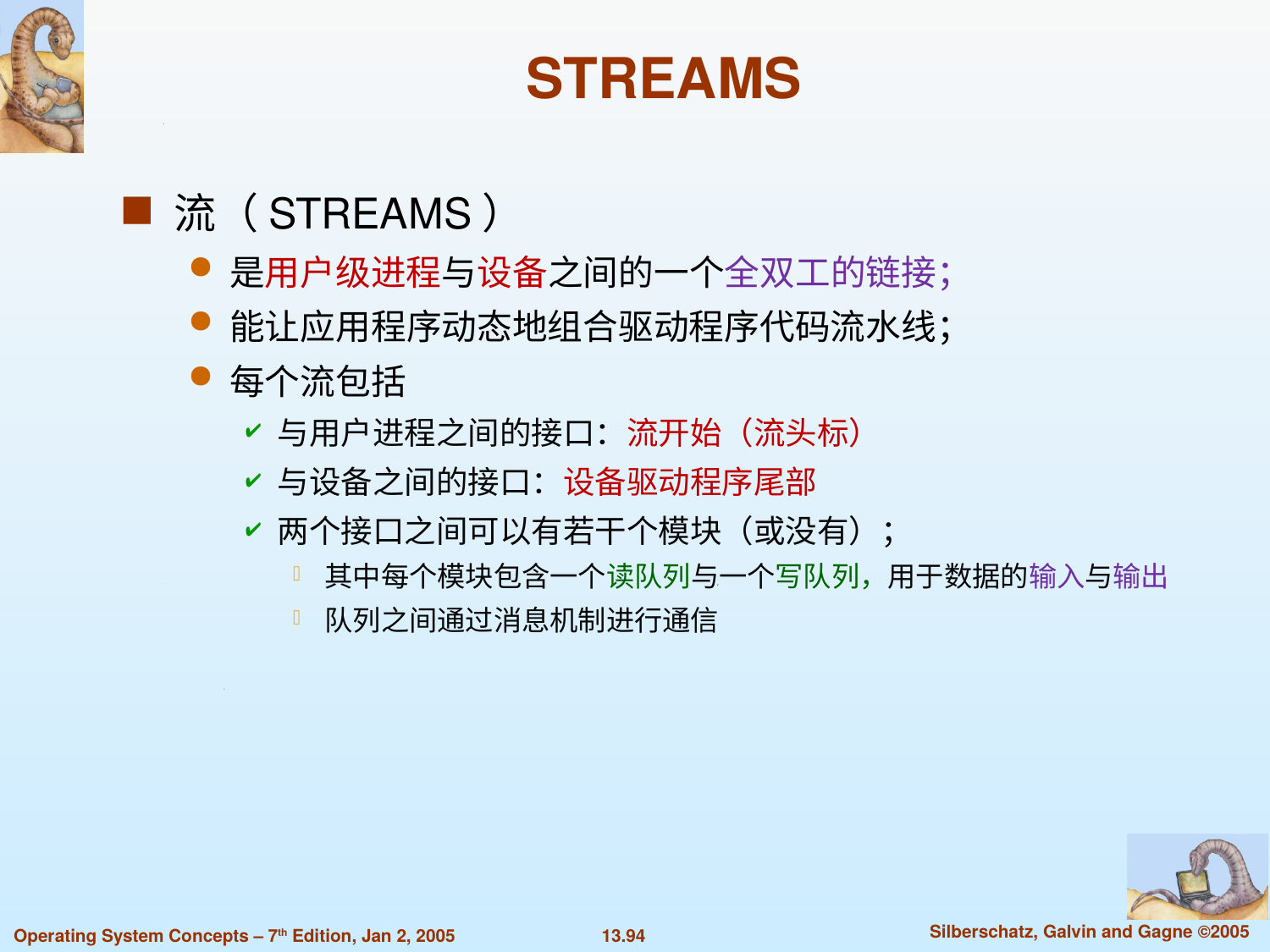

STREAMS
流（STREAMS）
是用户级进程与设备之间的一个全双工的链接；
能让应用程序动态地组合驱动程序代码流水线；
每个流包括
与用户进程之间的接口：流开始（流头标）
与设备之间的接口：设备驱动程序尾部
两个接口之间可以有若干个模块（或没有）；
其中每个模块包含一个读队列与一个写队列，用于数据的输入与输出
队列之间通过消息机制进行通信